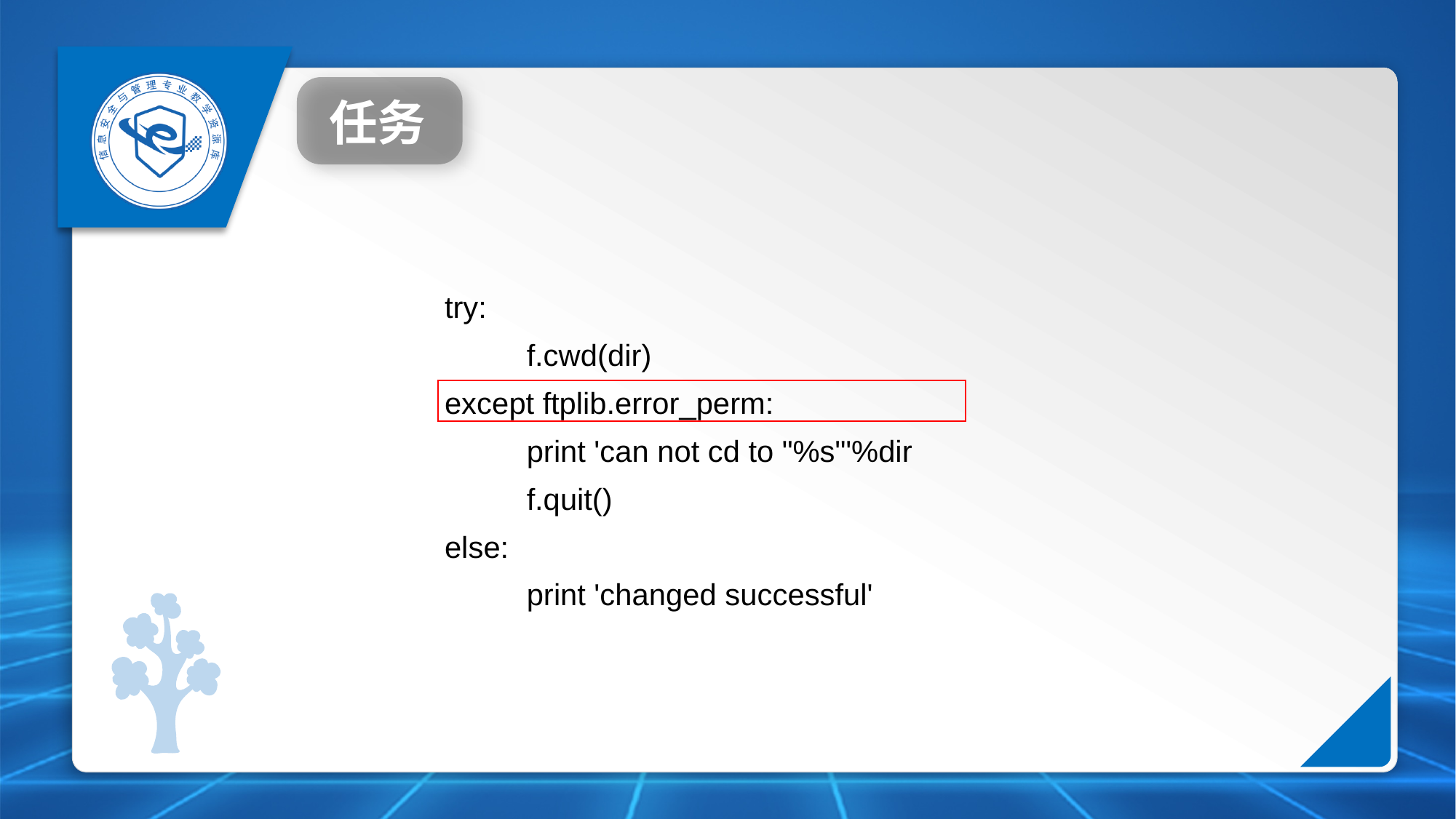

任务
try:
	f.cwd(dir)
except ftplib.error_perm:
	print 'can not cd to "%s"'%dir
	f.quit()
else:
	print 'changed successful'